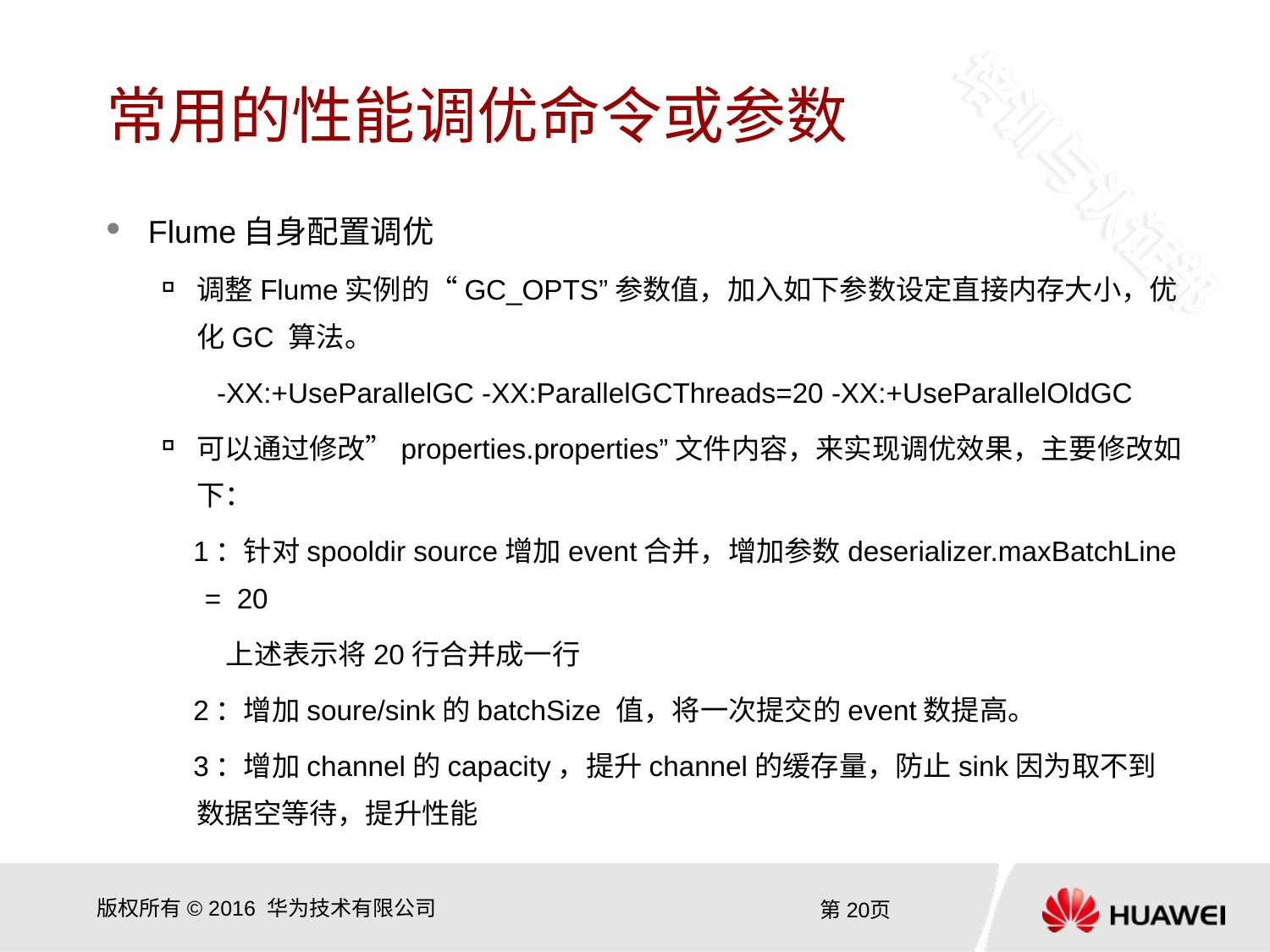

# 常用的性能调优命令或参数
Flume自身配置调优
调整Flume实例的“GC_OPTS”参数值，加入如下参数设定直接内存大小，优化GC 算法。
       -XX:+UseParallelGC -XX:ParallelGCThreads=20 -XX:+UseParallelOldGC
可以通过修改”properties.properties”文件内容，来实现调优效果，主要修改如下：
    1：针对spooldir source增加event合并，增加参数deserializer.maxBatchLine  =  20
         上述表示将20行合并成一行
    2：增加soure/sink的batchSize 值，将一次提交的event数提高。
    3：增加channel的capacity，提升channel的缓存量，防止sink因为取不到数据空等待，提升性能